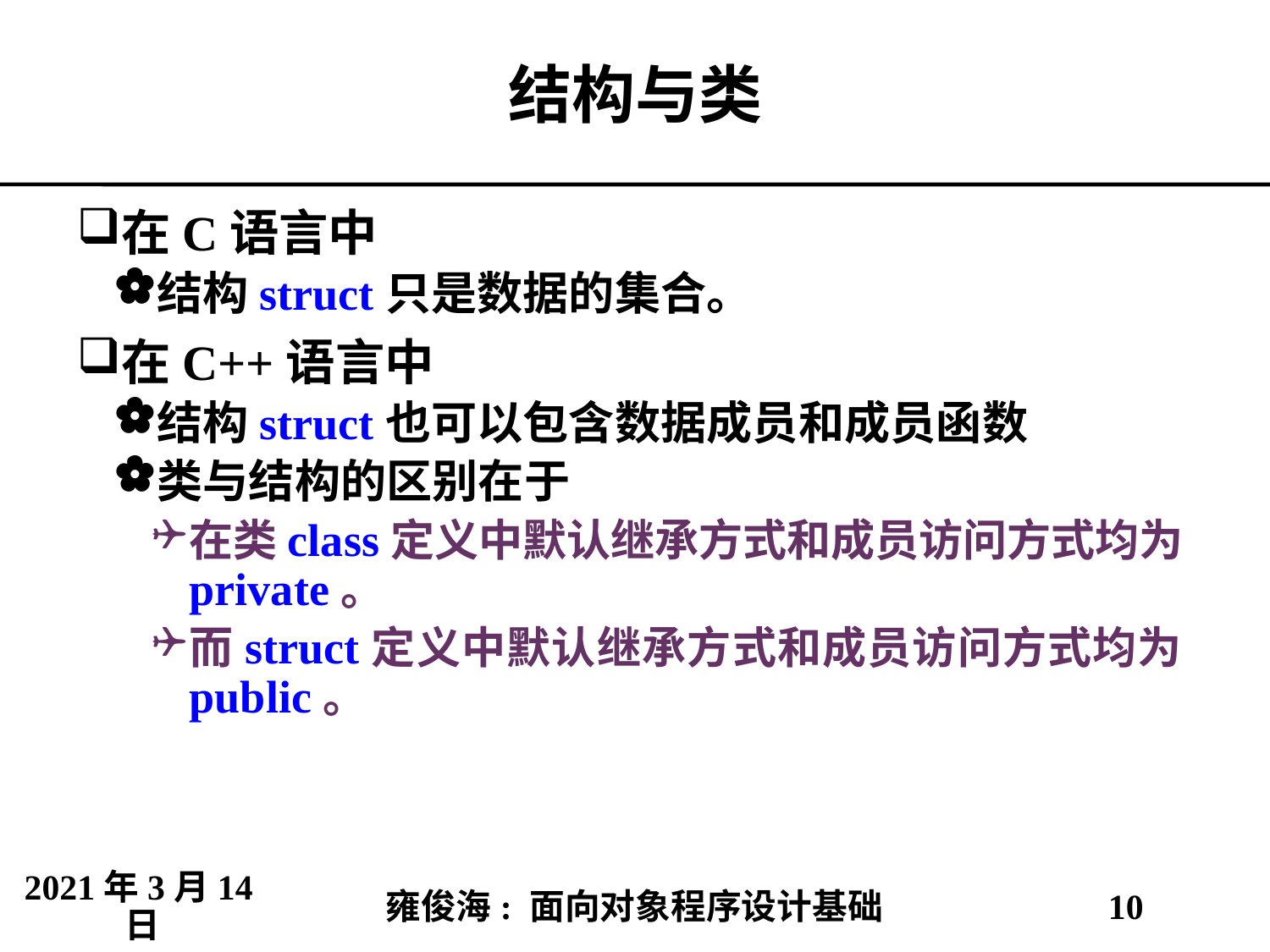

# 结构与类

在C语言中
结构struct只是数据的集合。
在C++语言中
结构struct也可以包含数据成员和成员函数
类与结构的区别在于
在类class定义中默认继承方式和成员访问方式均为private。
而struct定义中默认继承方式和成员访问方式均为public。
2021年3月14日
雍俊海: 面向对象程序设计基础
10